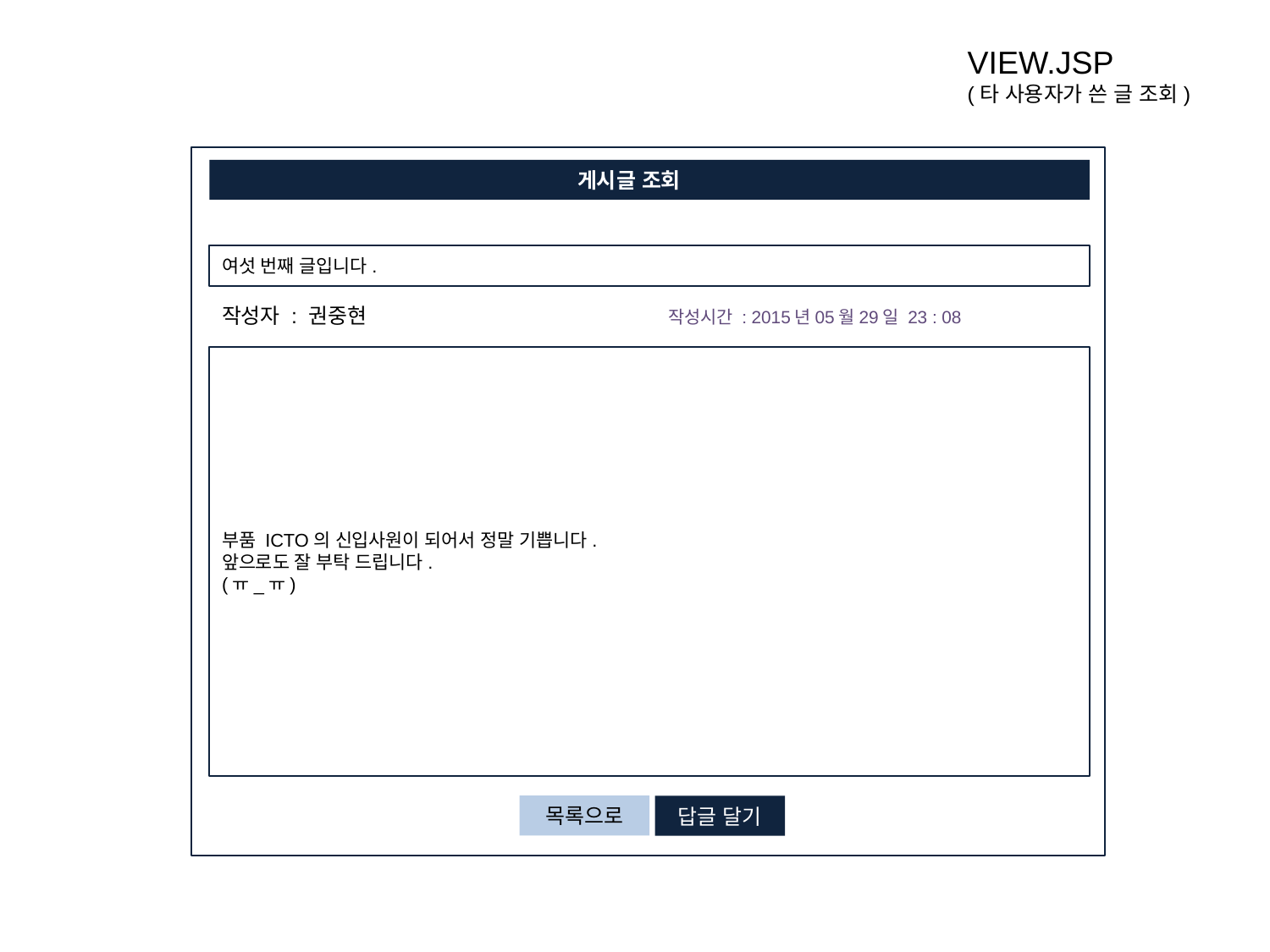

VIEW.JSP
(타 사용자가 쓴 글 조회)

게시글 조회
여섯 번째 글입니다.
작성자 : 권중현                                                              작성시간 : 2015년05월29일 23 : 08
부품 ICTO의 신입사원이 되어서 정말 기쁩니다.
앞으로도 잘 부탁 드립니다.
(ㅠ_ㅠ)
목록으로
답글 달기